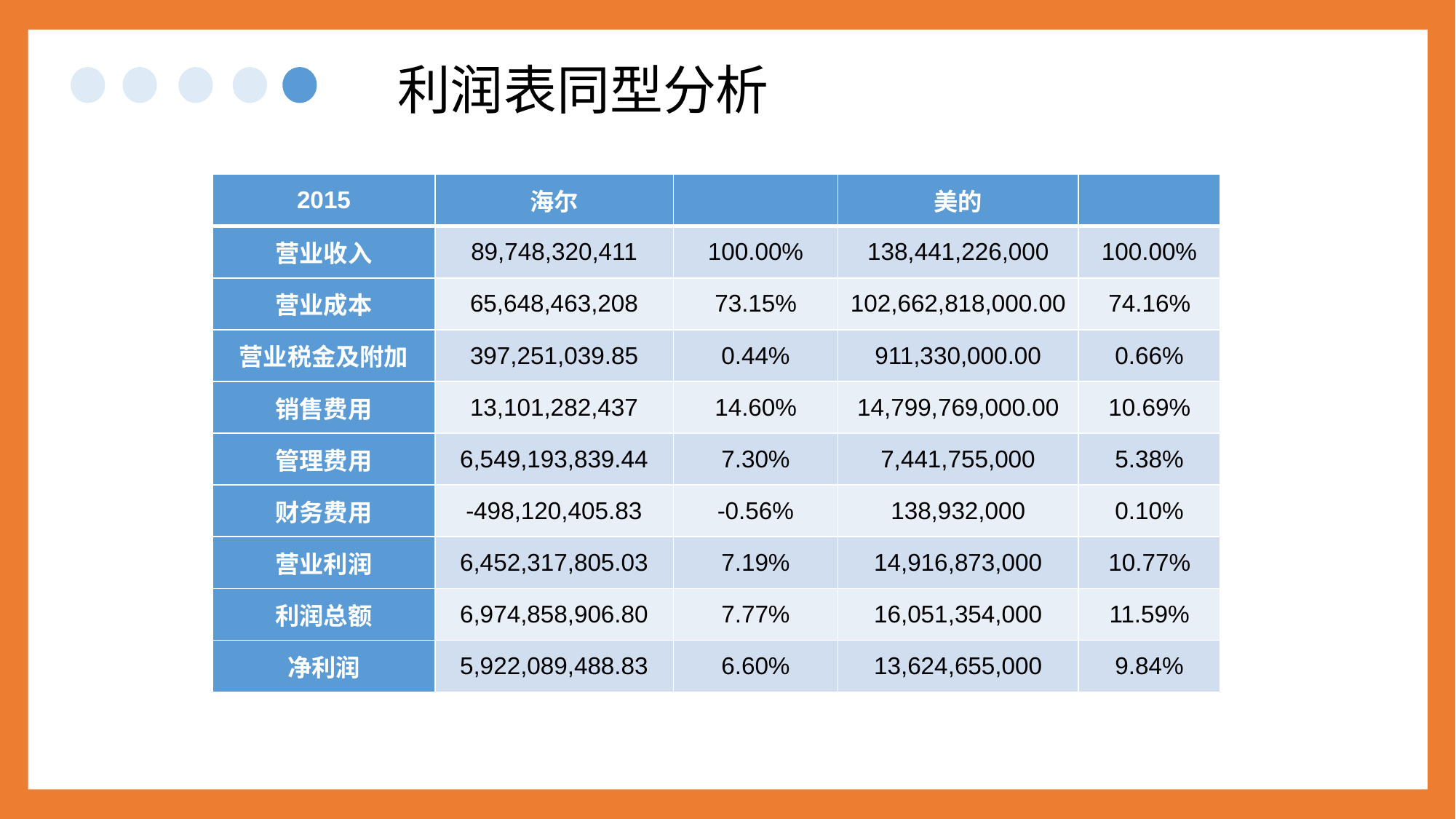

利润表同型分析

| 2015 | 海尔 |  | 美的 |  |
| --- | --- | --- | --- | --- |
| 营业收入 | 89,748,320,411 | 100.00% | 138,441,226,000 | 100.00% |
| 营业成本 | 65,648,463,208 | 73.15% | 102,662,818,000.00 | 74.16% |
| 营业税金及附加 | 397,251,039.85 | 0.44% | 911,330,000.00 | 0.66% |
| 销售费用 | 13,101,282,437 | 14.60% | 14,799,769,000.00 | 10.69% |
| 管理费用 | 6,549,193,839.44 | 7.30% | 7,441,755,000 | 5.38% |
| 财务费用 | -498,120,405.83 | -0.56% | 138,932,000 | 0.10% |
| 营业利润 | 6,452,317,805.03 | 7.19% | 14,916,873,000 | 10.77% |
| 利润总额 | 6,974,858,906.80 | 7.77% | 16,051,354,000 | 11.59% |
| 净利润 | 5,922,089,488.83 | 6.60% | 13,624,655,000 | 9.84% |